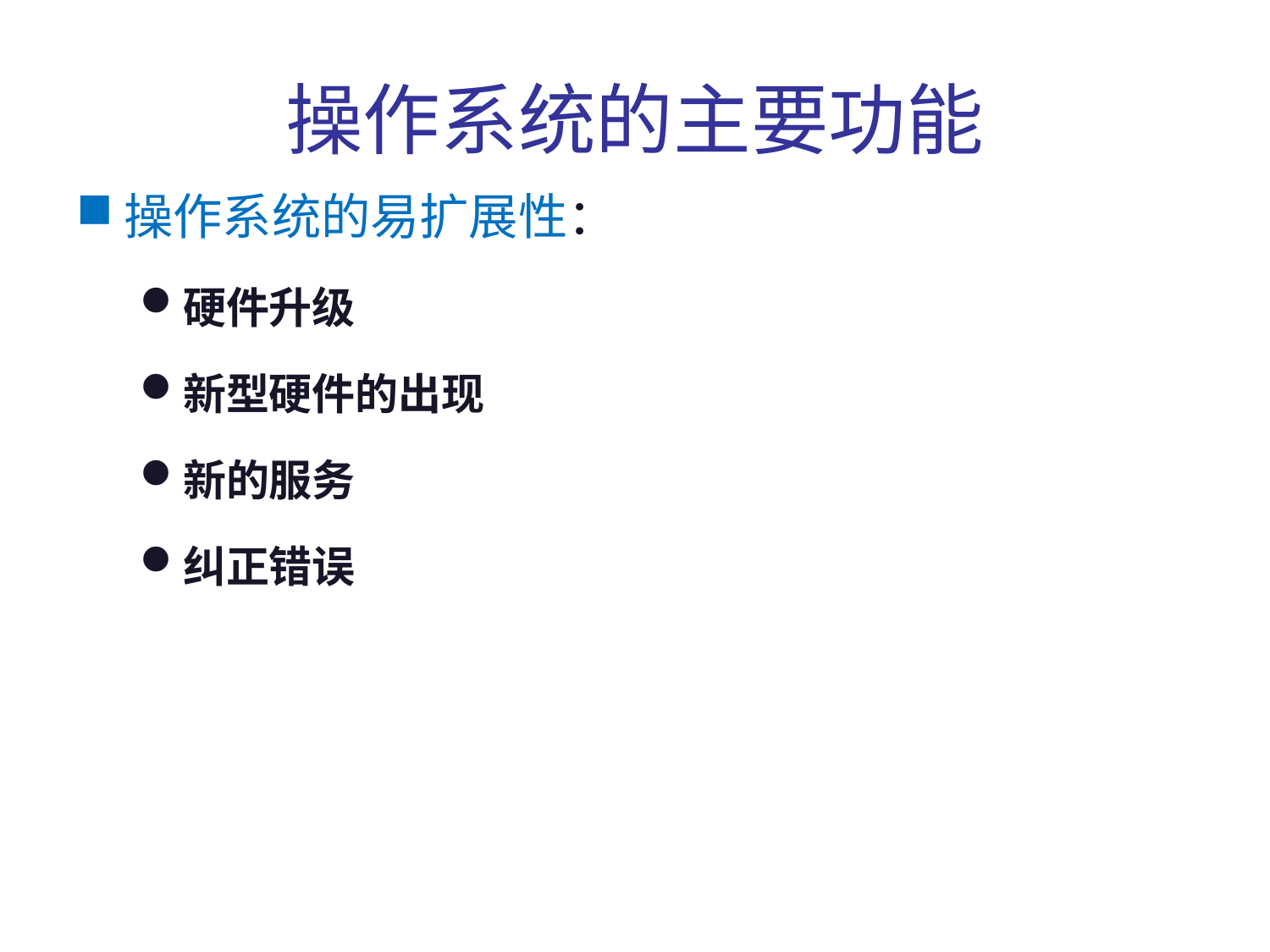

# 操作系统的主要功能
操作系统的易扩展性：
硬件升级
新型硬件的出现
新的服务
纠正错误